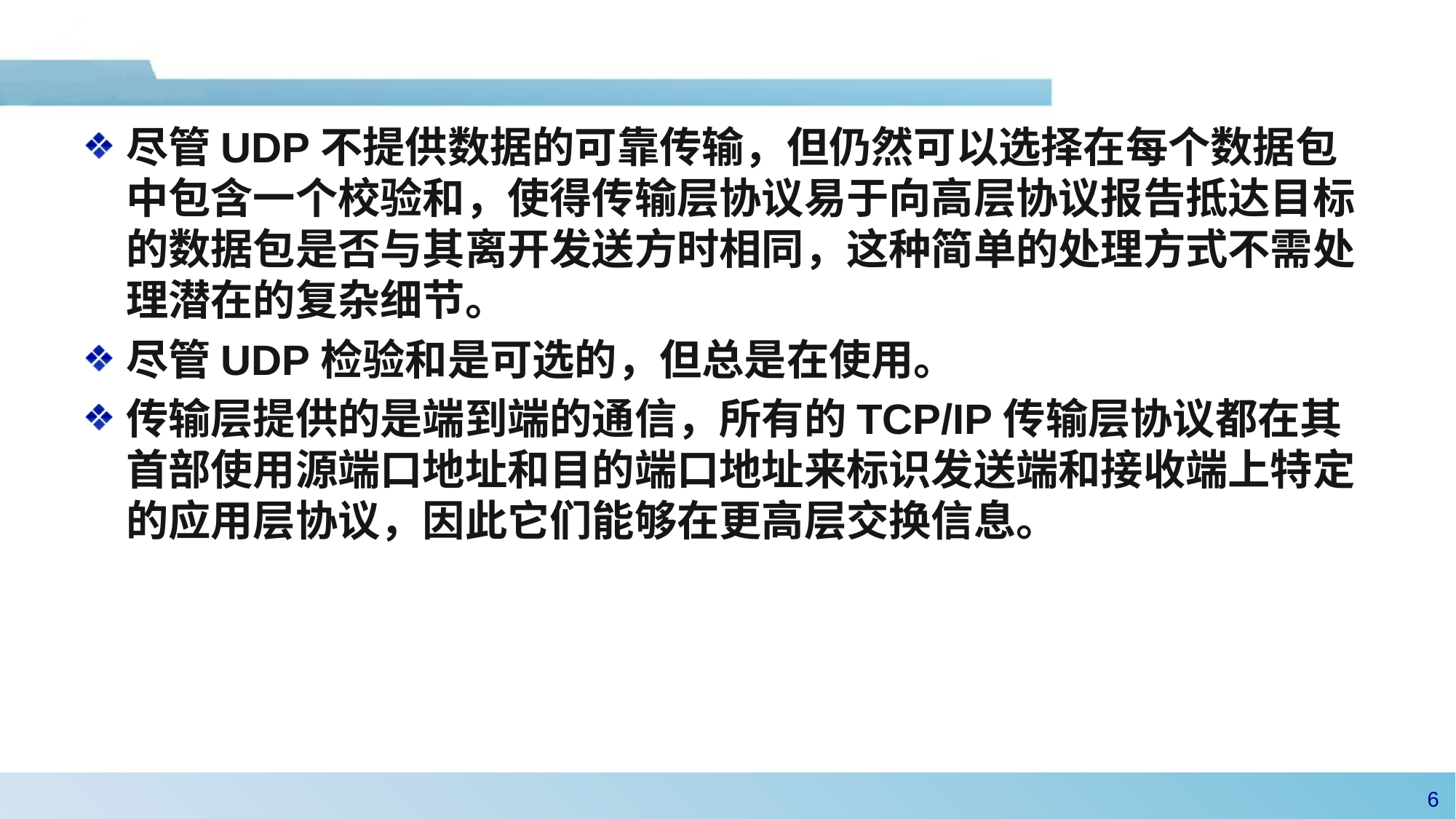

尽管UDP不提供数据的可靠传输，但仍然可以选择在每个数据包中包含一个校验和，使得传输层协议易于向高层协议报告抵达目标的数据包是否与其离开发送方时相同，这种简单的处理方式不需处理潜在的复杂细节。
尽管UDP检验和是可选的，但总是在使用。
传输层提供的是端到端的通信，所有的TCP/IP传输层协议都在其首部使用源端口地址和目的端口地址来标识发送端和接收端上特定的应用层协议，因此它们能够在更高层交换信息。
6